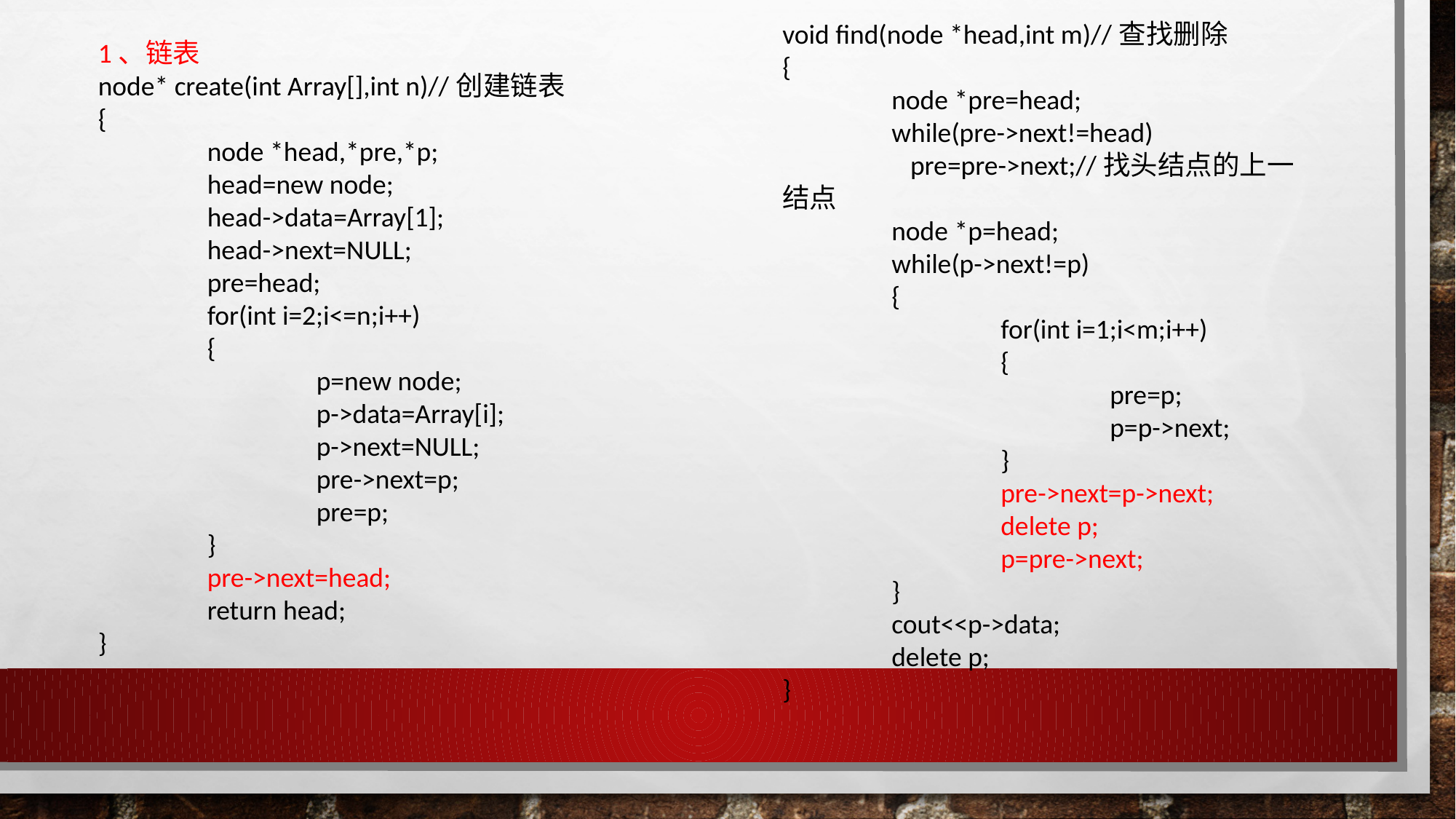

void find(node *head,int m)//查找删除
{
	node *pre=head;
	while(pre->next!=head)
	   pre=pre->next;//找头结点的上一结点
	node *p=head;
	while(p->next!=p)
	{
		for(int i=1;i<m;i++)
		{
			pre=p;
			p=p->next;
		}
		pre->next=p->next;
		delete p;
		p=pre->next;
	}
	cout<<p->data;
	delete p;
}
1、链表
node* create(int Array[],int n)//创建链表
{
	node *head,*pre,*p;
	head=new node;
	head->data=Array[1];
	head->next=NULL;
	pre=head;
	for(int i=2;i<=n;i++)
	{
		p=new node;
		p->data=Array[i];
		p->next=NULL;
		pre->next=p;
		pre=p;
	}
	pre->next=head;
	return head;
}